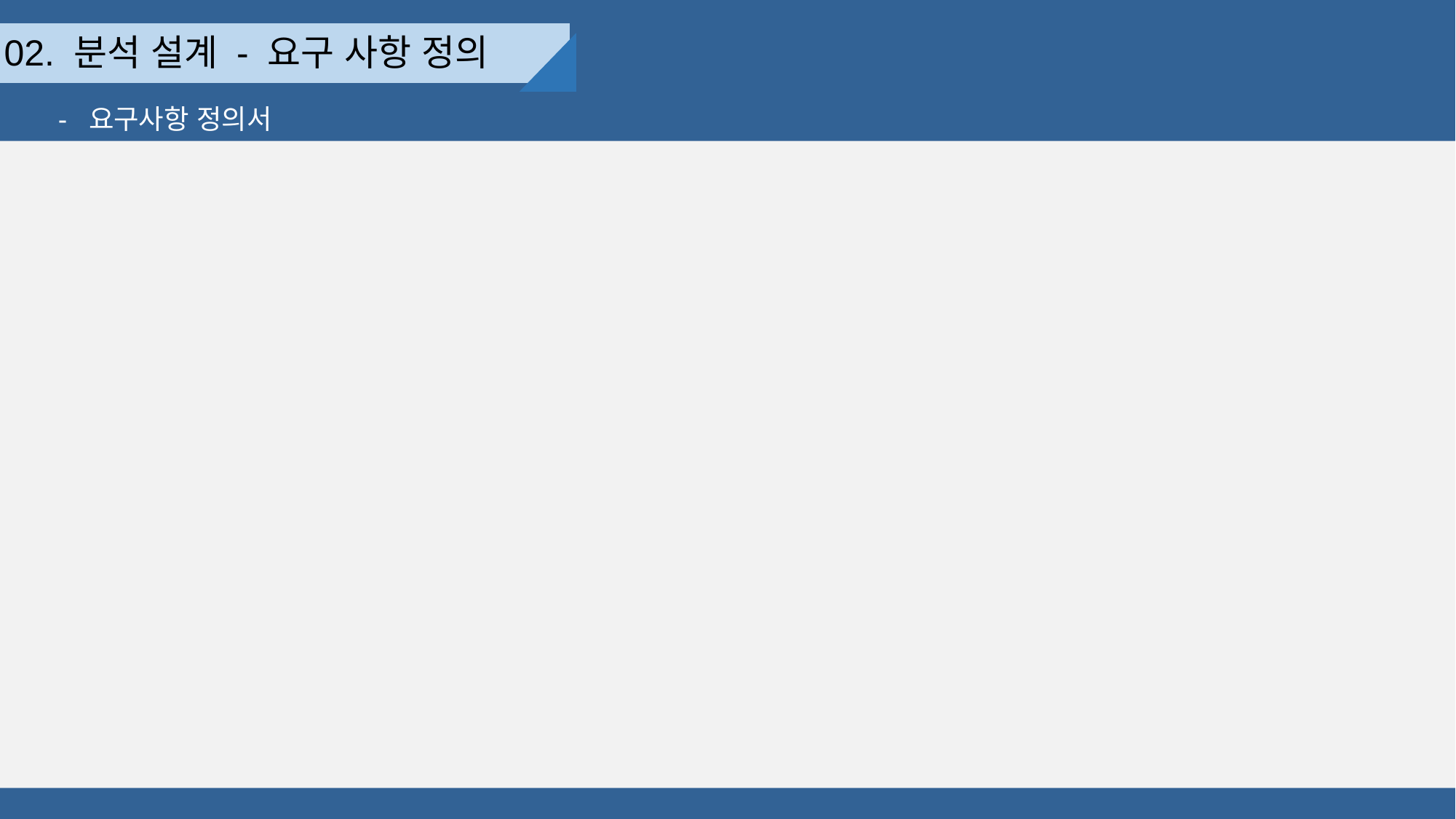

02. 분석 설계 - 요구 사항 정의

-  요구사항 정의서